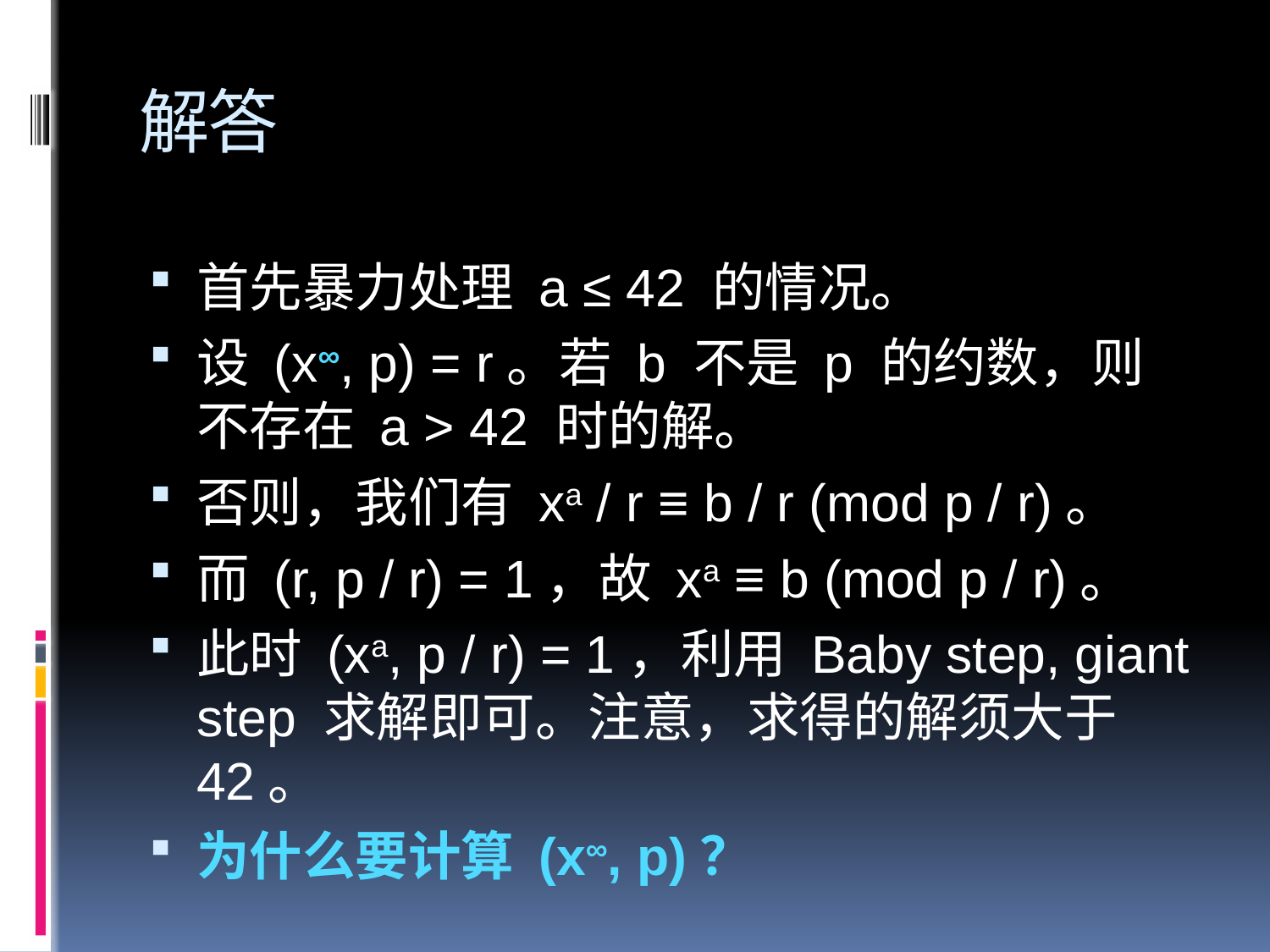

# 解答
首先暴力处理 a ≤ 42 的情况。
设 (x∞, p) = r。若 b 不是 p 的约数，则不存在 a > 42 时的解。
否则，我们有 xa / r ≡ b / r (mod p / r)。
而 (r, p / r) = 1，故 xa ≡ b (mod p / r)。
此时 (xa, p / r) = 1，利用 Baby step, giant step 求解即可。注意，求得的解须大于 42。
为什么要计算 (x∞, p)？